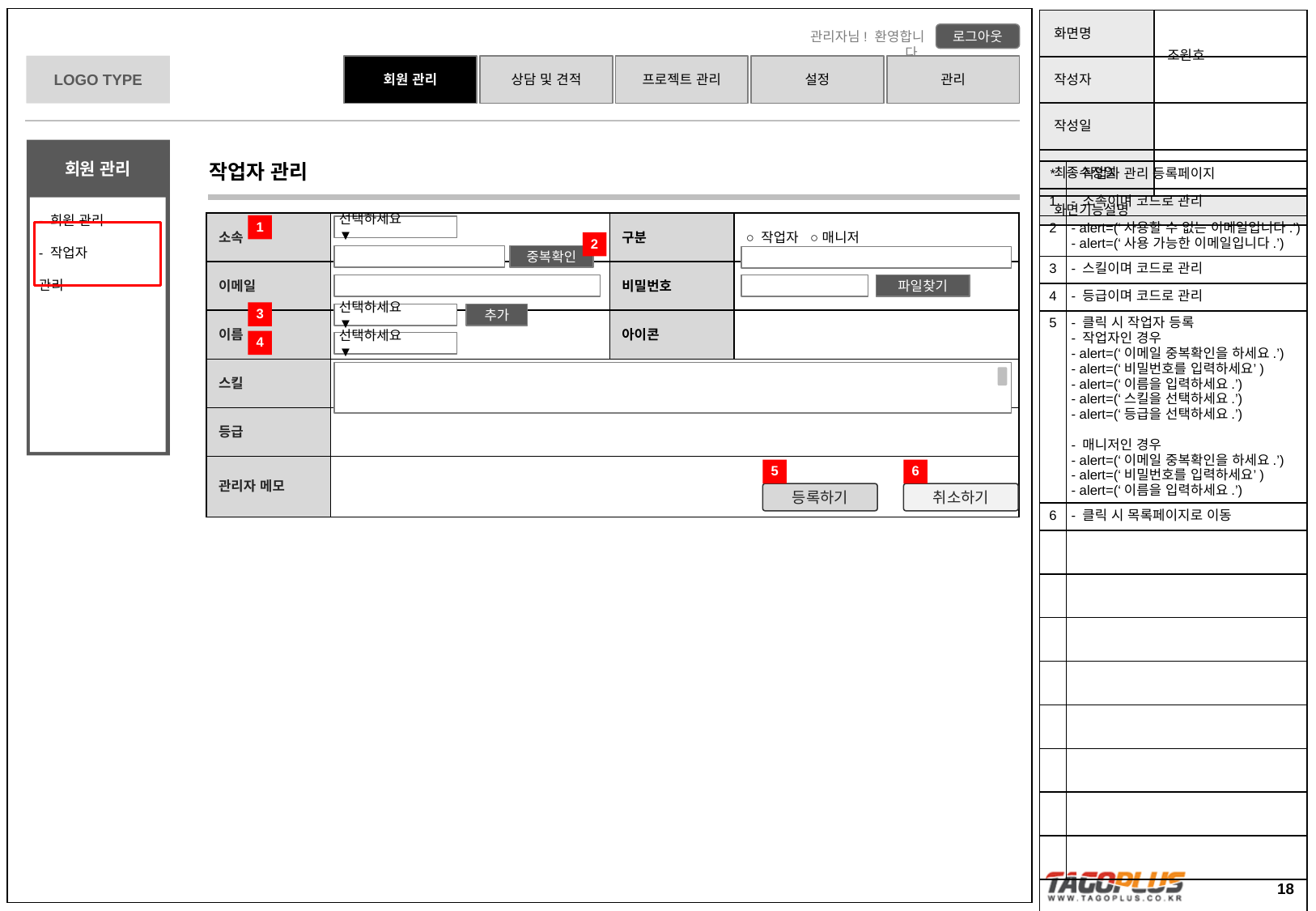

작업자 관리
| \* | - 작업자 관리 등록페이지 |
| --- | --- |
| 1 | - 소속이며 코드로 관리 |
| 2 | - alert=(‘사용할 수 없는 이메일입니다.’) - alert=(‘사용 가능한 이메일입니다.’) |
| 3 | - 스킬이며 코드로 관리 |
| 4 | - 등급이며 코드로 관리 |
| 5 | - 클릭 시 작업자 등록 - 작업자인 경우 - alert=(‘이메일 중복확인을 하세요.’) - alert=(‘비밀번호를 입력하세요’) - alert=(‘이름을 입력하세요.’) - alert=(‘스킬을 선택하세요.’) - alert=(‘등급을 선택하세요.’) - 매니저인 경우 - alert=(‘이메일 중복확인을 하세요.’) - alert=(‘비밀번호를 입력하세요’) - alert=(‘이름을 입력하세요.’) |
| 6 | - 클릭 시 목록페이지로 이동 |
|  |  |
|  |  |
|  |  |
|  |  |
|  |  |
|  |  |
|  |  |
|  |  |
| 소속 |  | 구분 | ○ 작업자 ○ 매니저 |
| --- | --- | --- | --- |
| 이메일 |  | 비밀번호 |  |
| 이름 |  | 아이콘 |  |
| 스킬 |  |  |  |
| 등급 |  |  |  |
| 관리자 메모 |  |  |  |
1
선택하세요        ▼

2

중복확인

파일찾기
3
선택하세요         ▼
추가
4
선택하세요        ▼

5
6
등록하기
취소하기